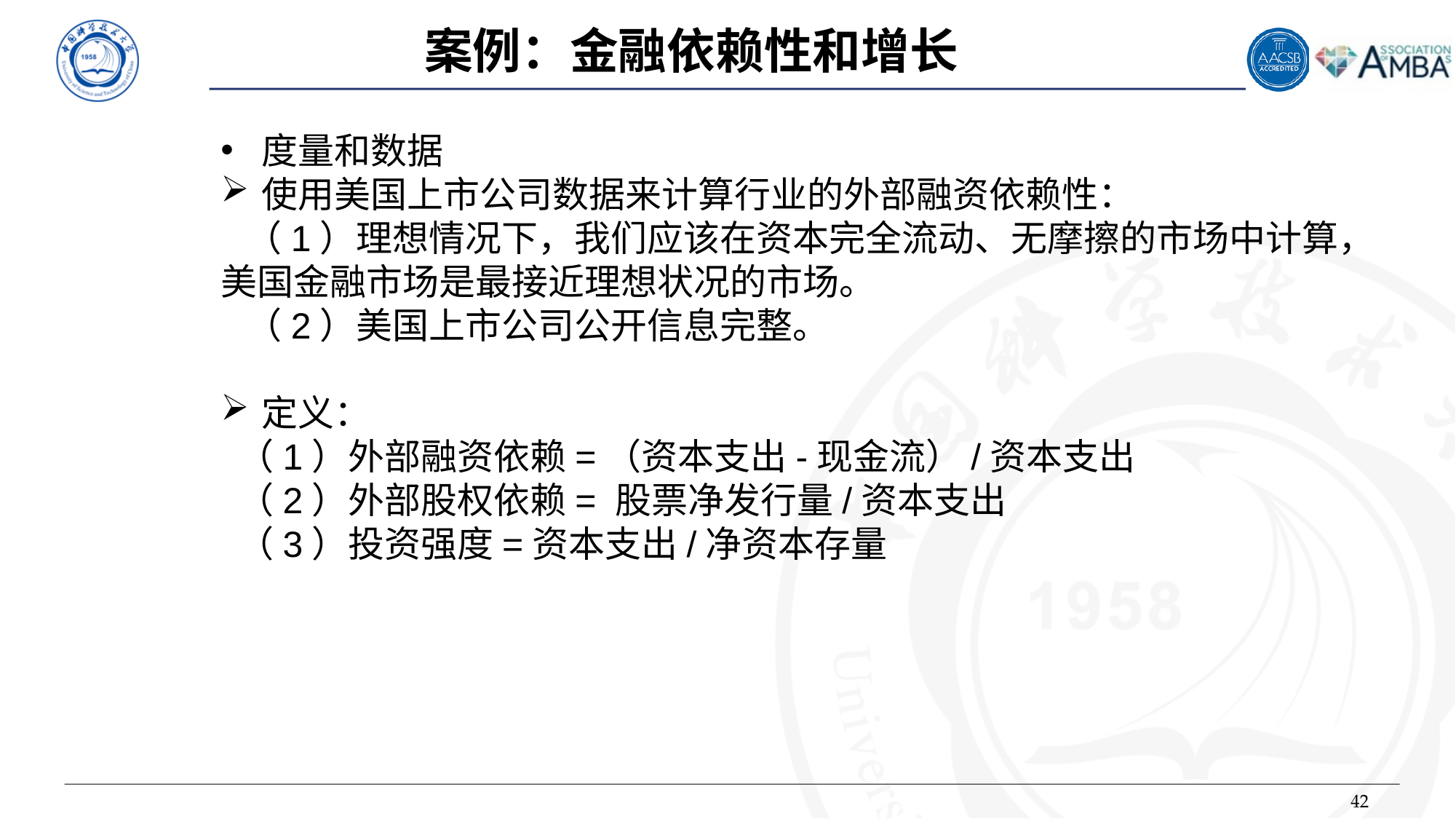

案例：金融依赖性和增长
度量和数据
使用美国上市公司数据来计算行业的外部融资依赖性：
  （1）理想情况下，我们应该在资本完全流动、无摩擦的市场中计算，美国金融市场是最接近理想状况的市场。
  （2）美国上市公司公开信息完整。

定义：
 （1）外部融资依赖=（资本支出-现金流）/资本支出
 （2）外部股权依赖= 股票净发行量/资本支出
 （3）投资强度=资本支出/净资本存量